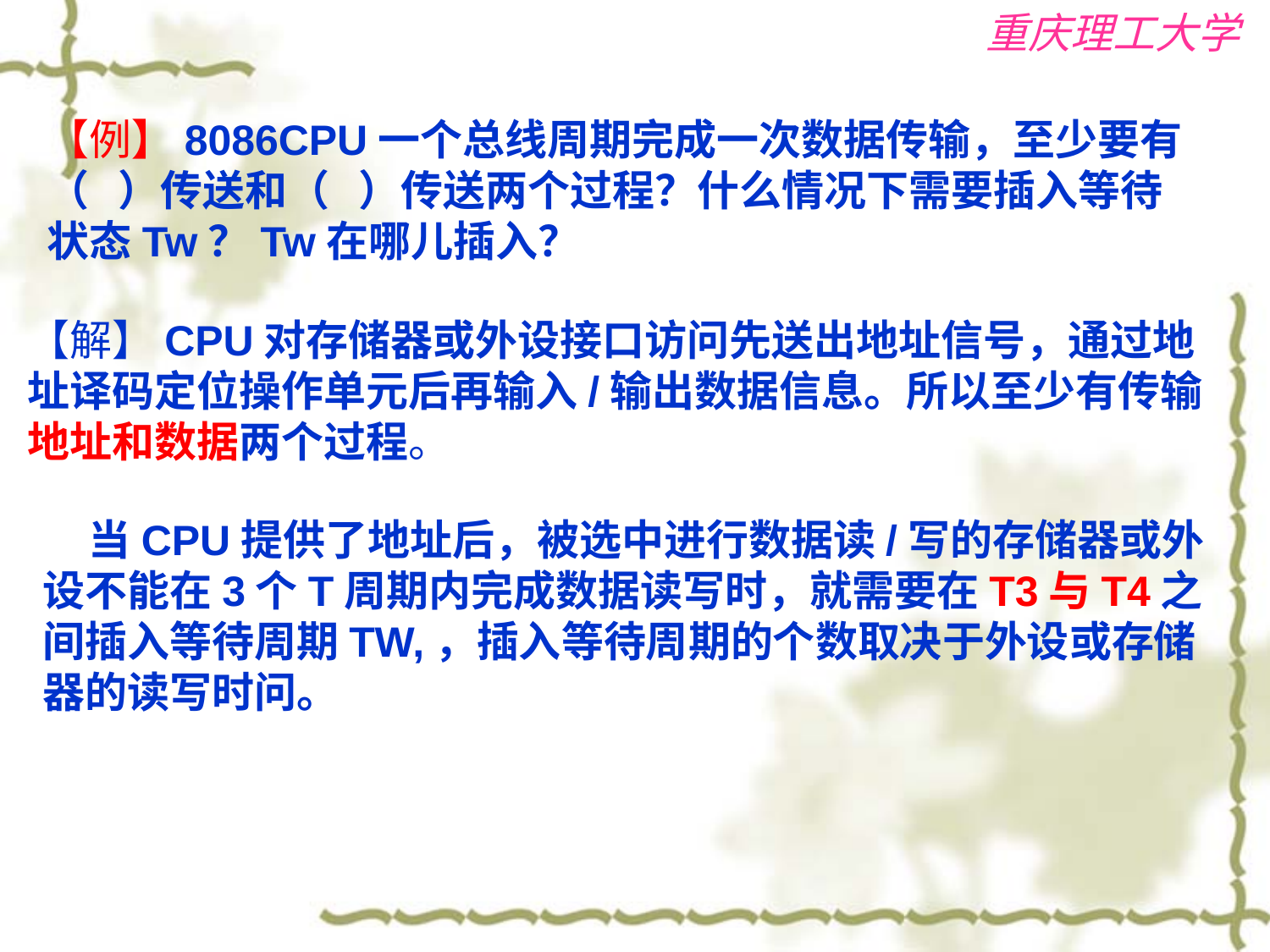

【例】8086CPU一个总线周期完成一次数据传输，至少要有（   ）传送和（   ）传送两个过程？什么情况下需要插入等待状态Tw？Tw在哪儿插入？
【解】CPU对存储器或外设接口访问先送出地址信号，通过地址译码定位操作单元后再输入/输出数据信息。所以至少有传输地址和数据两个过程。
当CPU提供了地址后，被选中进行数据读/写的存储器或外设不能在3个T周期内完成数据读写时，就需要在T3与T4之间插入等待周期TW,，插入等待周期的个数取决于外设或存储器的读写时问。